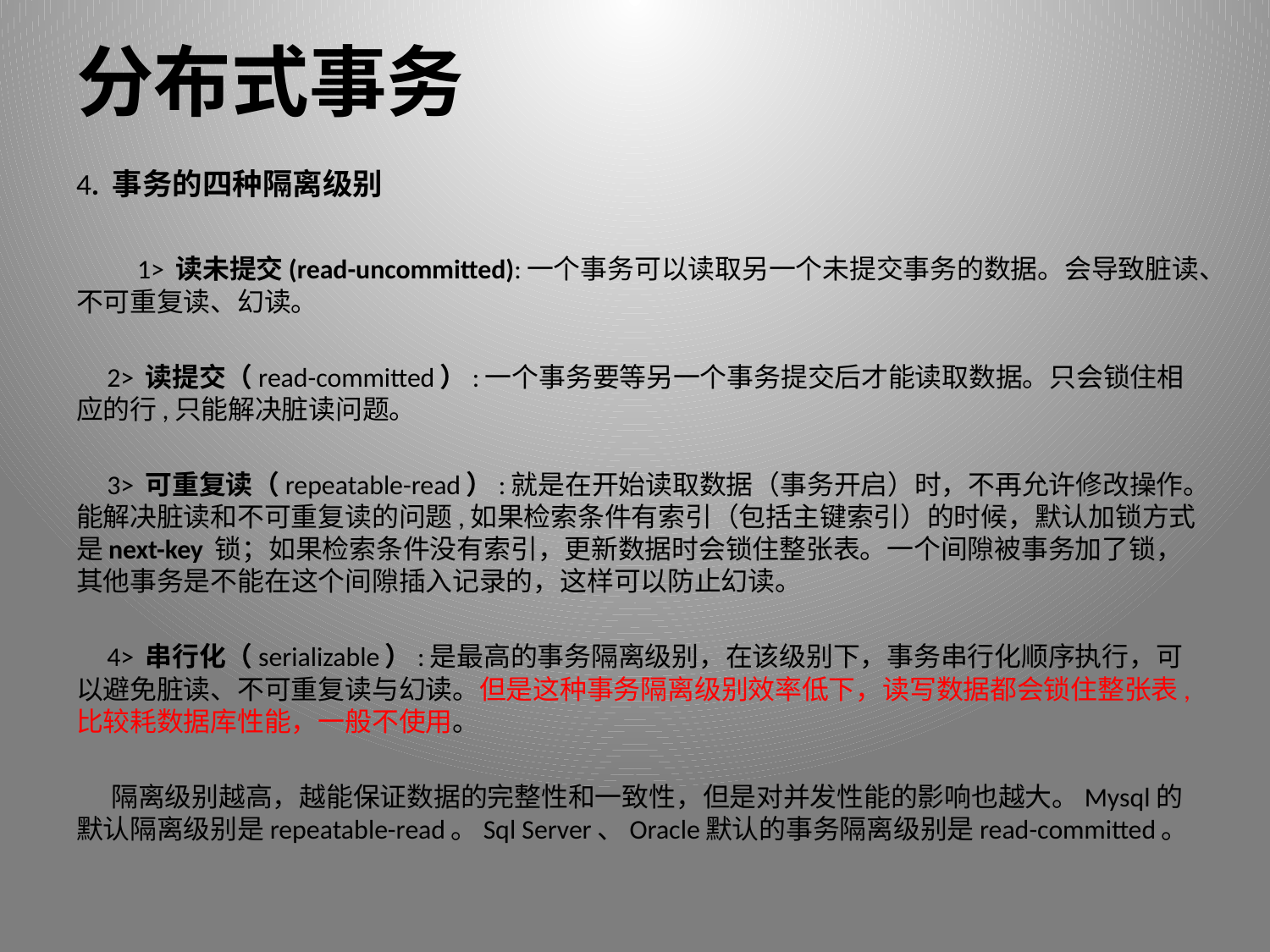

# 分布式事务
4. 事务的四种隔离级别

         1> 读未提交(read-uncommitted):一个事务可以读取另一个未提交事务的数据。会导致脏读、不可重复读、幻读。

     2> 读提交（read-committed）:一个事务要等另一个事务提交后才能读取数据。只会锁住相应的行,只能解决脏读问题。

     3> 可重复读（repeatable-read）:就是在开始读取数据（事务开启）时，不再允许修改操作。能解决脏读和不可重复读的问题,如果检索条件有索引（包括主键索引）的时候，默认加锁方式是next-key 锁；如果检索条件没有索引，更新数据时会锁住整张表。一个间隙被事务加了锁，其他事务是不能在这个间隙插入记录的，这样可以防止幻读。

     4> 串行化（serializable）:是最高的事务隔离级别，在该级别下，事务串行化顺序执行，可以避免脏读、不可重复读与幻读。但是这种事务隔离级别效率低下，读写数据都会锁住整张表,比较耗数据库性能，一般不使用。

     隔离级别越高，越能保证数据的完整性和一致性，但是对并发性能的影响也越大。Mysql的默认隔离级别是repeatable-read。Sql Server、Oracle默认的事务隔离级别是read-committed。